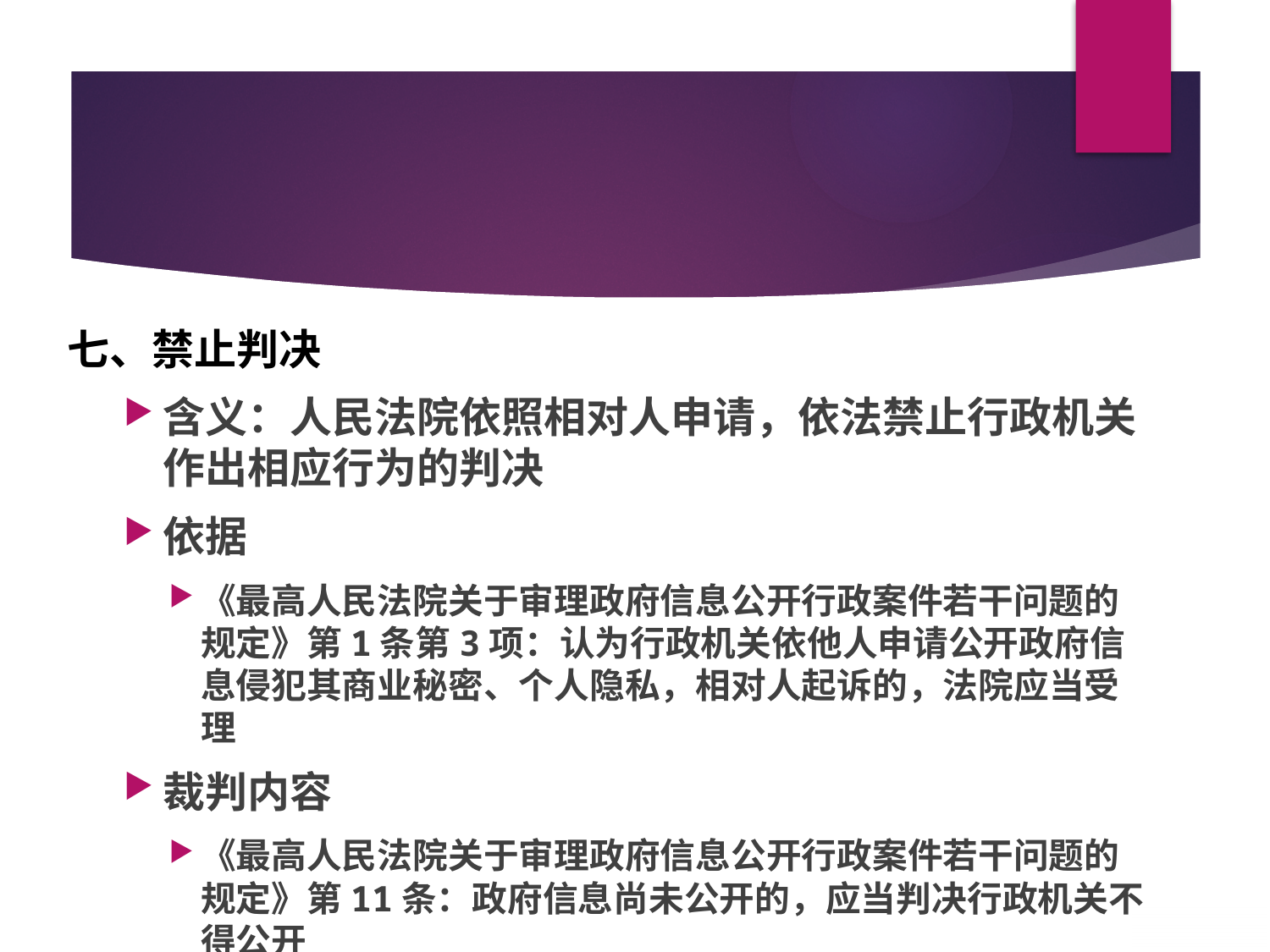

#
七、禁止判决
含义：人民法院依照相对人申请，依法禁止行政机关作出相应行为的判决
依据
《最高人民法院关于审理政府信息公开行政案件若干问题的规定》第1条第3项：认为行政机关依他人申请公开政府信息侵犯其商业秘密、个人隐私，相对人起诉的，法院应当受理
裁判内容
《最高人民法院关于审理政府信息公开行政案件若干问题的规定》第11条：政府信息尚未公开的，应当判决行政机关不得公开